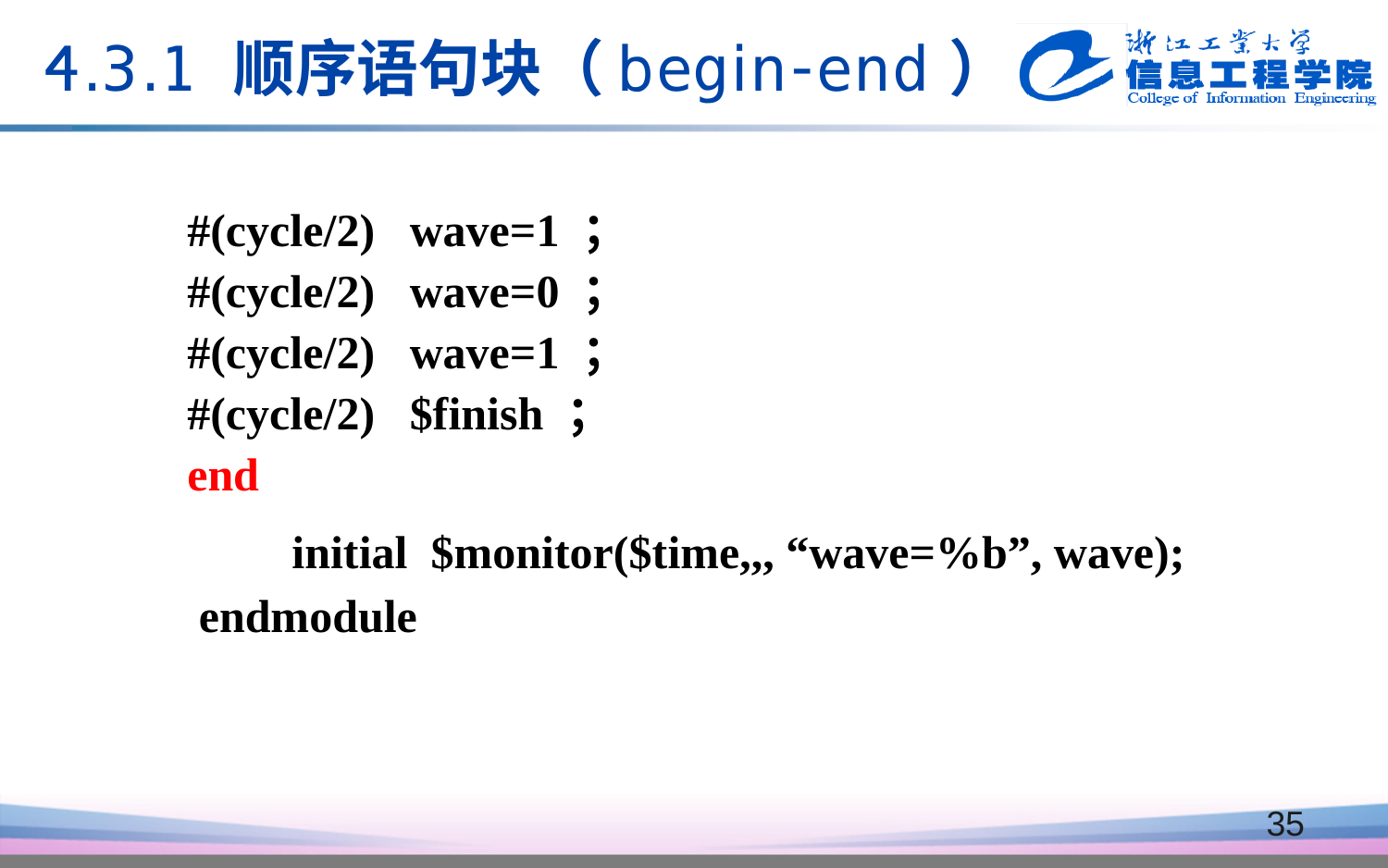

4.3.1 顺序语句块（begin-end）
	#(cycle/2)   wave=1 ；
	#(cycle/2)   wave=0 ；
	#(cycle/2)   wave=1 ；
	#(cycle/2)   $finish ；
	end
         initial  $monitor($time,,, “wave=%b”, wave);
    endmodule
35